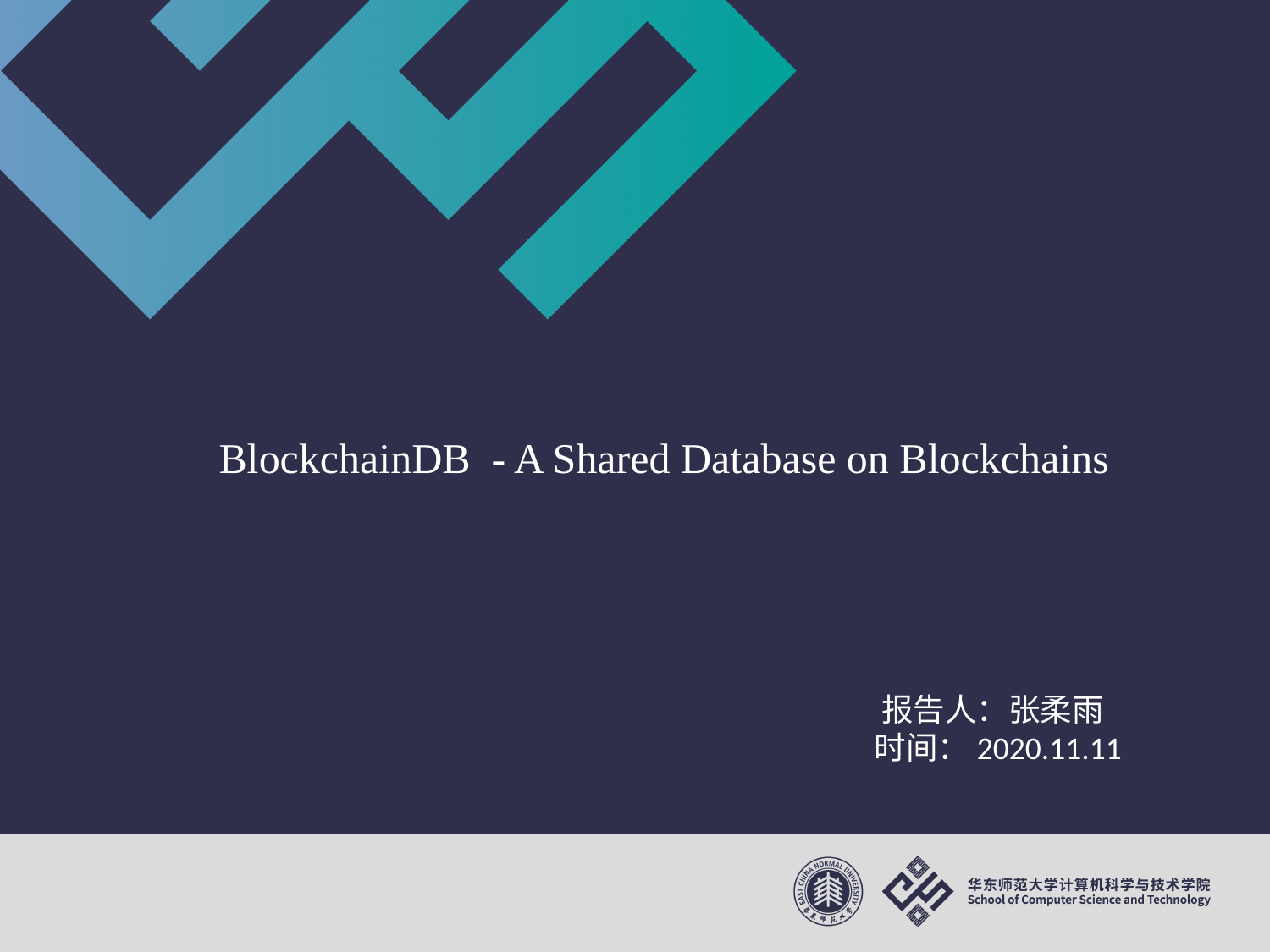

BlockchainDB  - A Shared Database on Blockchains

                                                                    报告人：张柔雨
		                		时间：2020.11.11